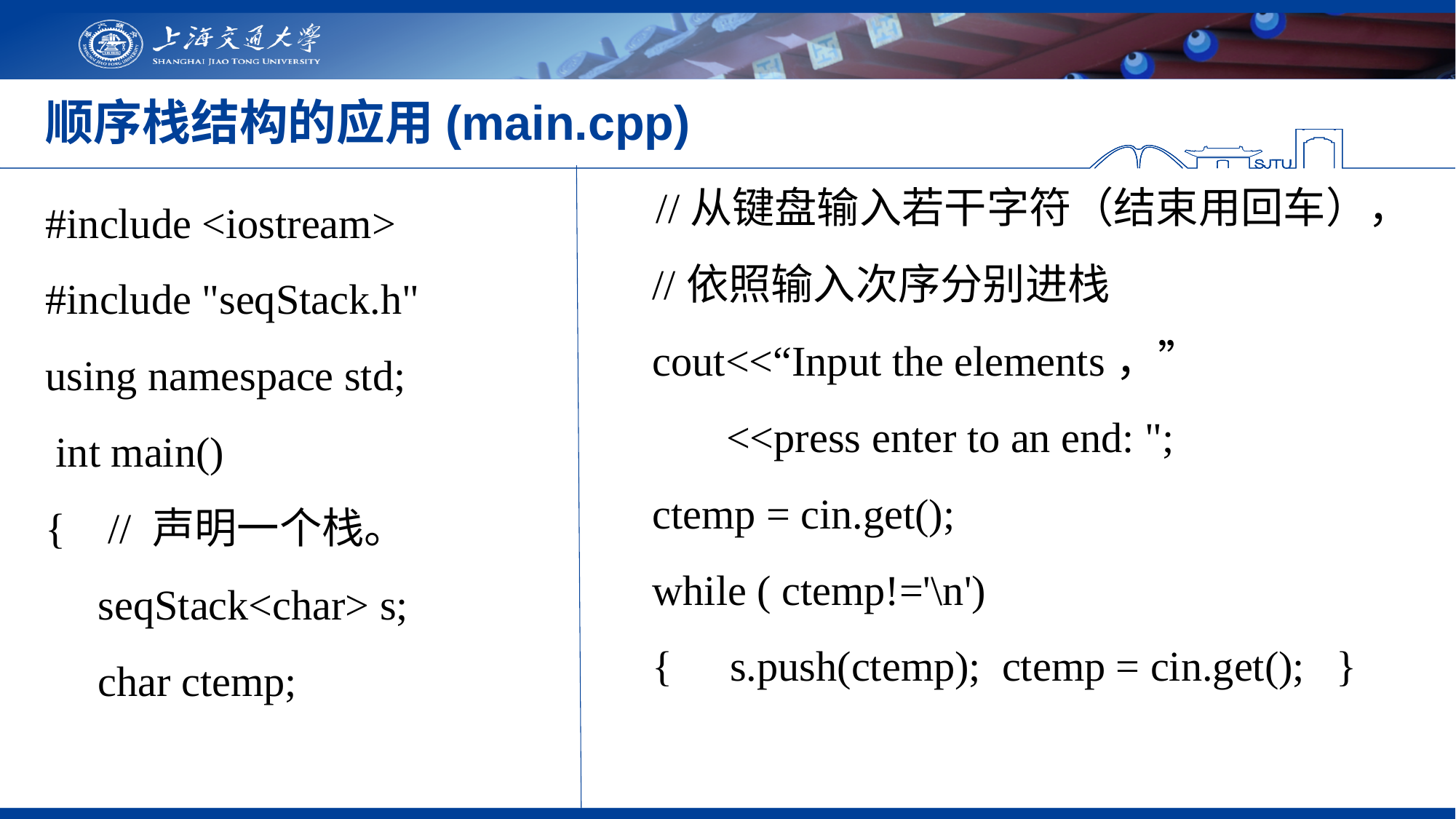

# 顺序栈结构的应用(main.cpp)
   //从键盘输入若干字符（结束用回车），
   //依照输入次序分别进栈
   cout<<“Input the elements，”
          <<press enter to an end: ";
   ctemp = cin.get();
   while ( ctemp!='\n')
   { 	s.push(ctemp);  ctemp = cin.get();   }
#include <iostream>
#include "seqStack.h"
using namespace std;
 int main()
{    // 声明一个栈。
     seqStack<char> s;
     char ctemp;